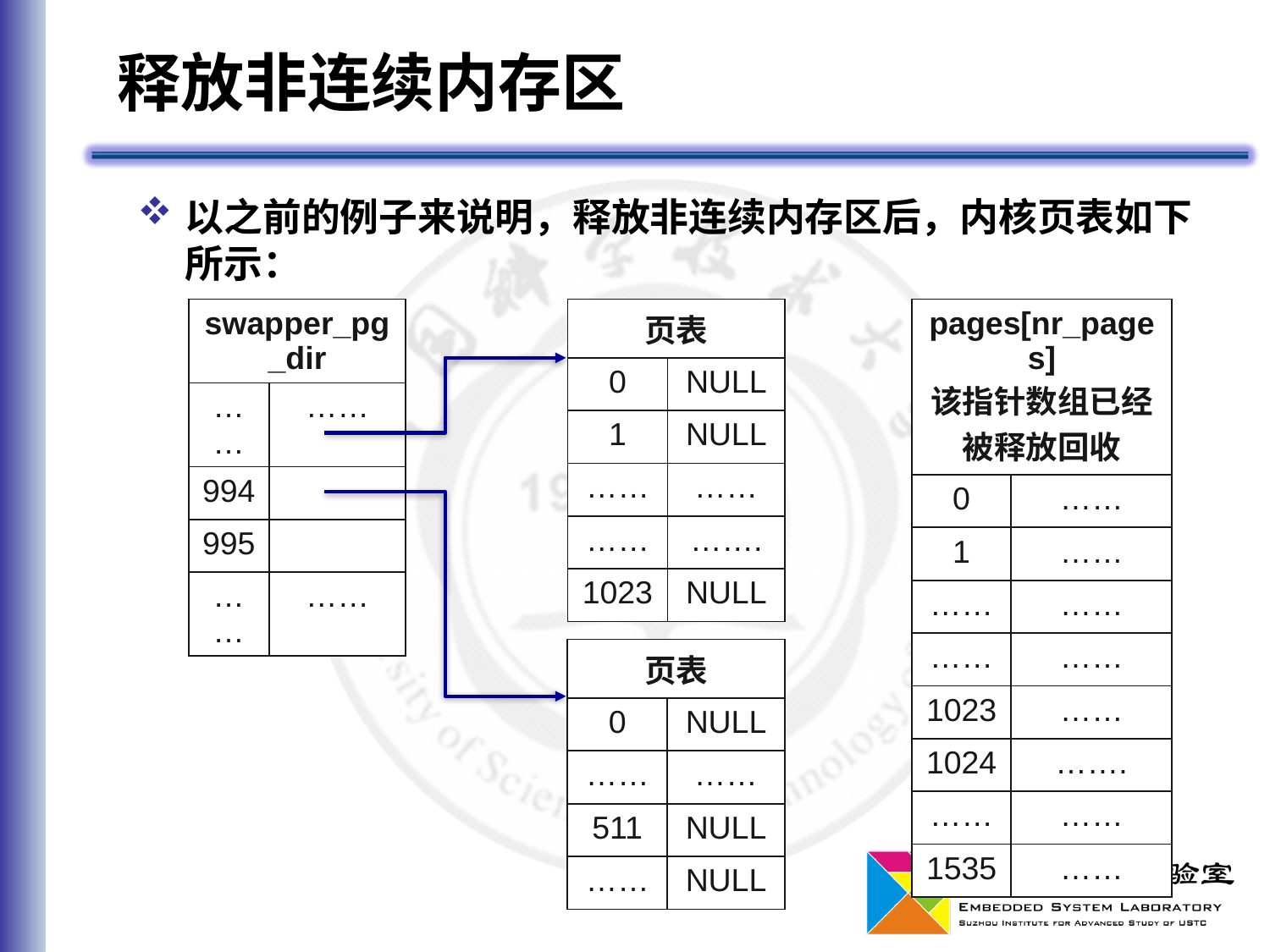

# 释放非连续内存区
以之前的例子来说明，释放非连续内存区后，内核页表如下所示：
| swapper\_pg\_dir |  |
| --- | --- |
| …… | …… |
| 994 |  |
| 995 |  |
| …… | …… |
| 页表 |  |
| --- | --- |
| 0 | NULL |
| 1 | NULL |
| …… | …… |
| …… | ……. |
| 1023 | NULL |
| pages[nr\_pages] 该指针数组已经被释放回收 |  |
| --- | --- |
| 0 | …… |
| 1 | …… |
| …… | …… |
| …… | …… |
| 1023 | …… |
| 1024 | ……. |
| …… | …… |
| 1535 | …… |
| 页表 |  |
| --- | --- |
| 0 | NULL |
| …… | …… |
| 511 | NULL |
| …… | NULL |